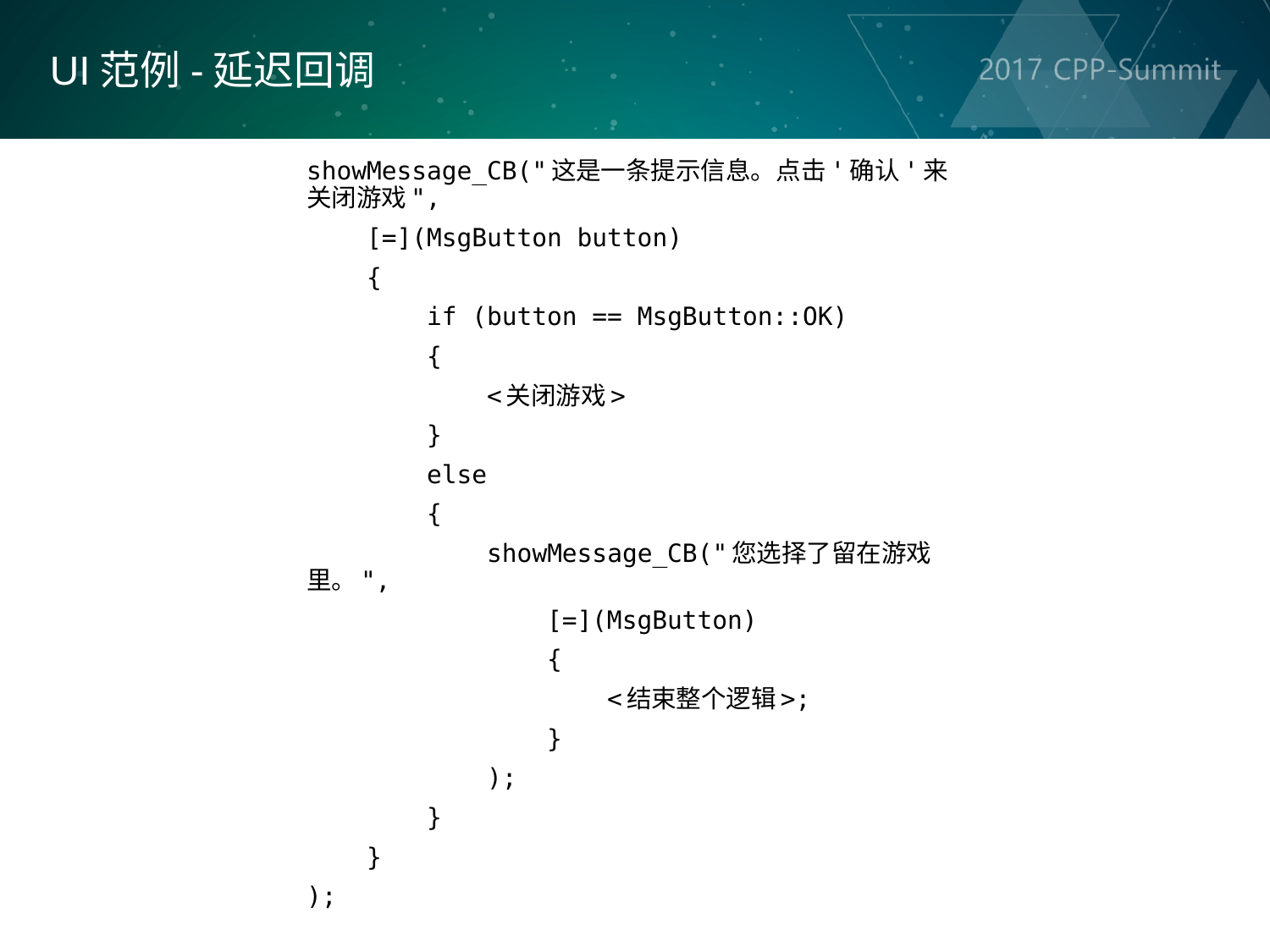

UI范例-延迟回调
showMessage_CB("这是一条提示信息。点击'确认'来关闭游戏",
    [=](MsgButton button)
    {
        if (button == MsgButton::OK)
        {
            <关闭游戏>
        }
        else
        {
            showMessage_CB("您选择了留在游戏里。",
                [=](MsgButton)
                {
                    <结束整个逻辑>;
                }
            );
        }
    }
);